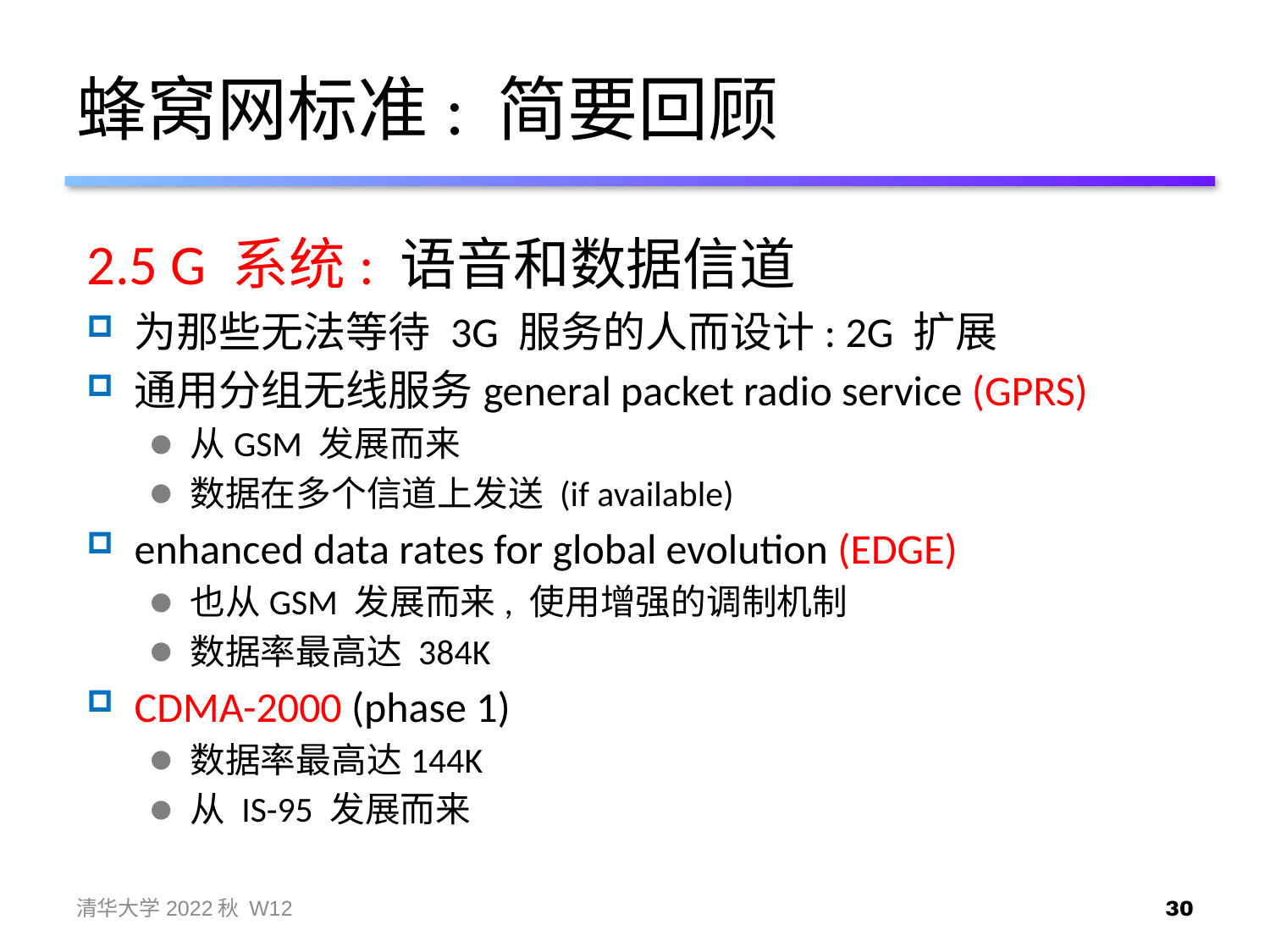

# 蜂窝网标准: 简要回顾
2.5 G 系统: 语音和数据信道
为那些无法等待 3G 服务的人而设计: 2G 扩展
通用分组无线服务general packet radio service (GPRS)
从GSM 发展而来
数据在多个信道上发送 (if available)
enhanced data rates for global evolution (EDGE)
也从GSM 发展而来, 使用增强的调制机制
数据率最高达 384K
CDMA-2000 (phase 1)
数据率最高达144K
从 IS-95 发展而来

清华大学2022秋 W12
30